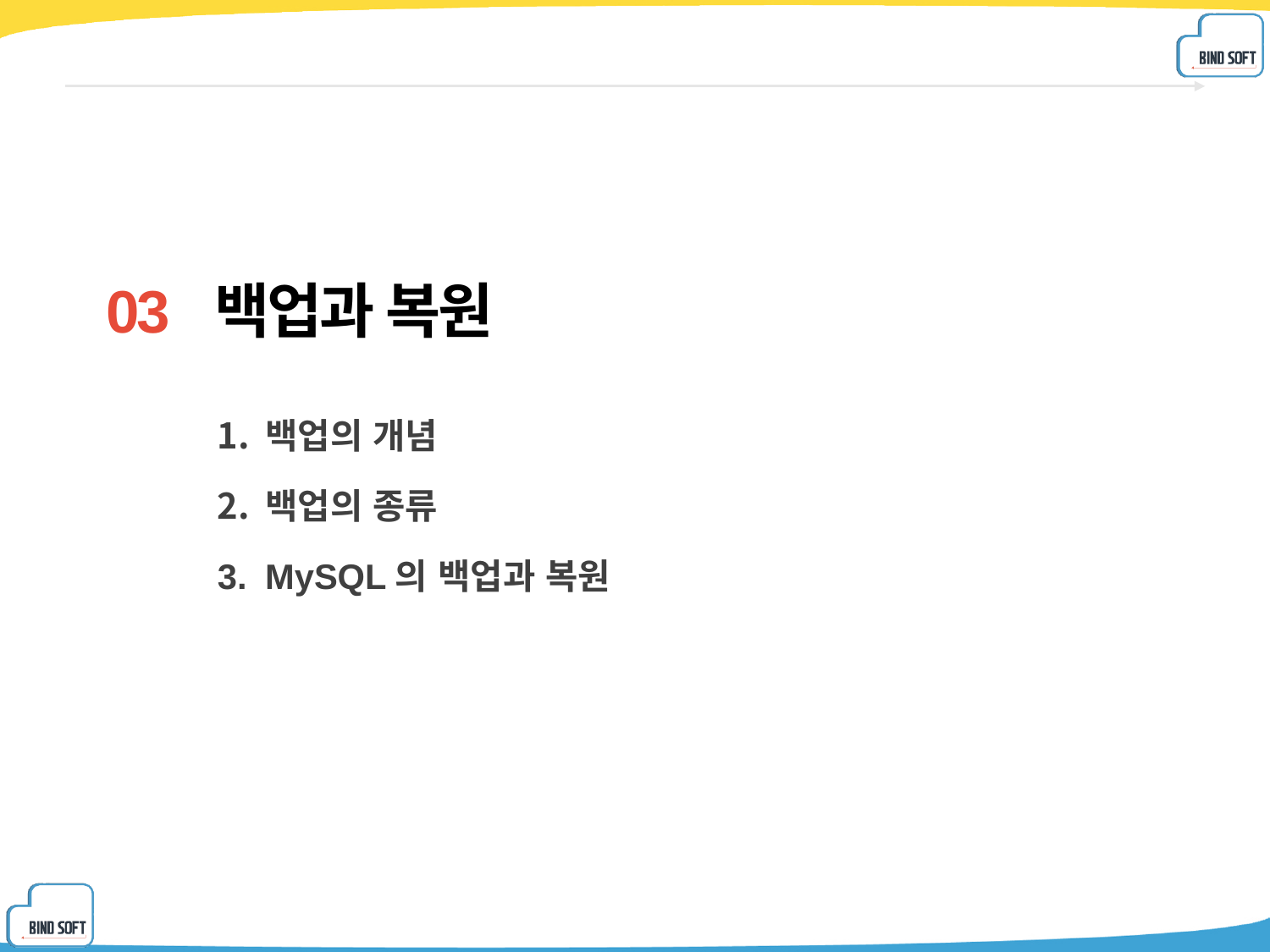

03  백업과 복원
백업의 개념
백업의 종류
MySQL의 백업과 복원